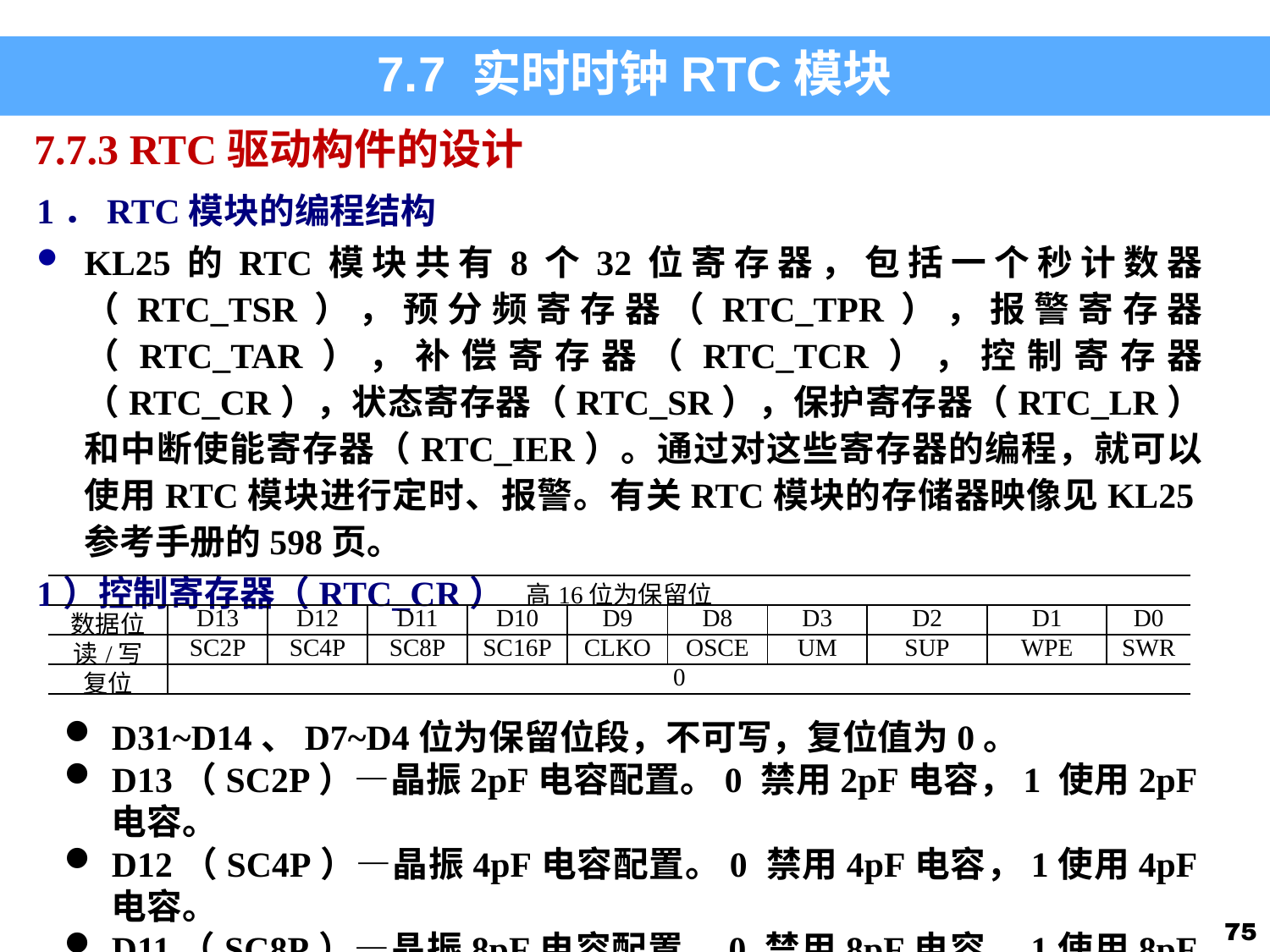

7.7 实时时钟RTC模块
7.7.3 RTC驱动构件的设计
1．RTC模块的编程结构
KL25的RTC模块共有8个32位寄存器，包括一个秒计数器（RTC_TSR），预分频寄存器（RTC_TPR），报警寄存器（RTC_TAR），补偿寄存器（RTC_TCR），控制寄存器（RTC_CR），状态寄存器（RTC_SR），保护寄存器（RTC_LR）和中断使能寄存器（RTC_IER）。通过对这些寄存器的编程，就可以使用RTC模块进行定时、报警。有关RTC模块的存储器映像见KL25参考手册的598页。
1）控制寄存器（RTC_CR）
| 高16位为保留位 |  |  |  |  |  |  |  |  |  |  |
| --- | --- | --- | --- | --- | --- | --- | --- | --- | --- | --- |
| 数据位 | D13 | D12 | D11 | D10 | D9 | D8 | D3 | D2 | D1 | D0 |
| 读/写 | SC2P | SC4P | SC8P | SC16P | CLKO | OSCE | UM | SUP | WPE | SWR |
| 复位 | 0 |  |  |  |  |  |  |  |  |  |
D31~D14、D7~D4位为保留位段，不可写，复位值为0。
D13（SC2P）—晶振2pF电容配置。0 禁用2pF电容，1 使用2pF电容。
D12（SC4P）—晶振4pF电容配置。0 禁用4pF电容，1使用4pF电容。
D11（SC8P）—晶振8pF电容配置。0 禁用8pF电容，1使用8pF电容。
75